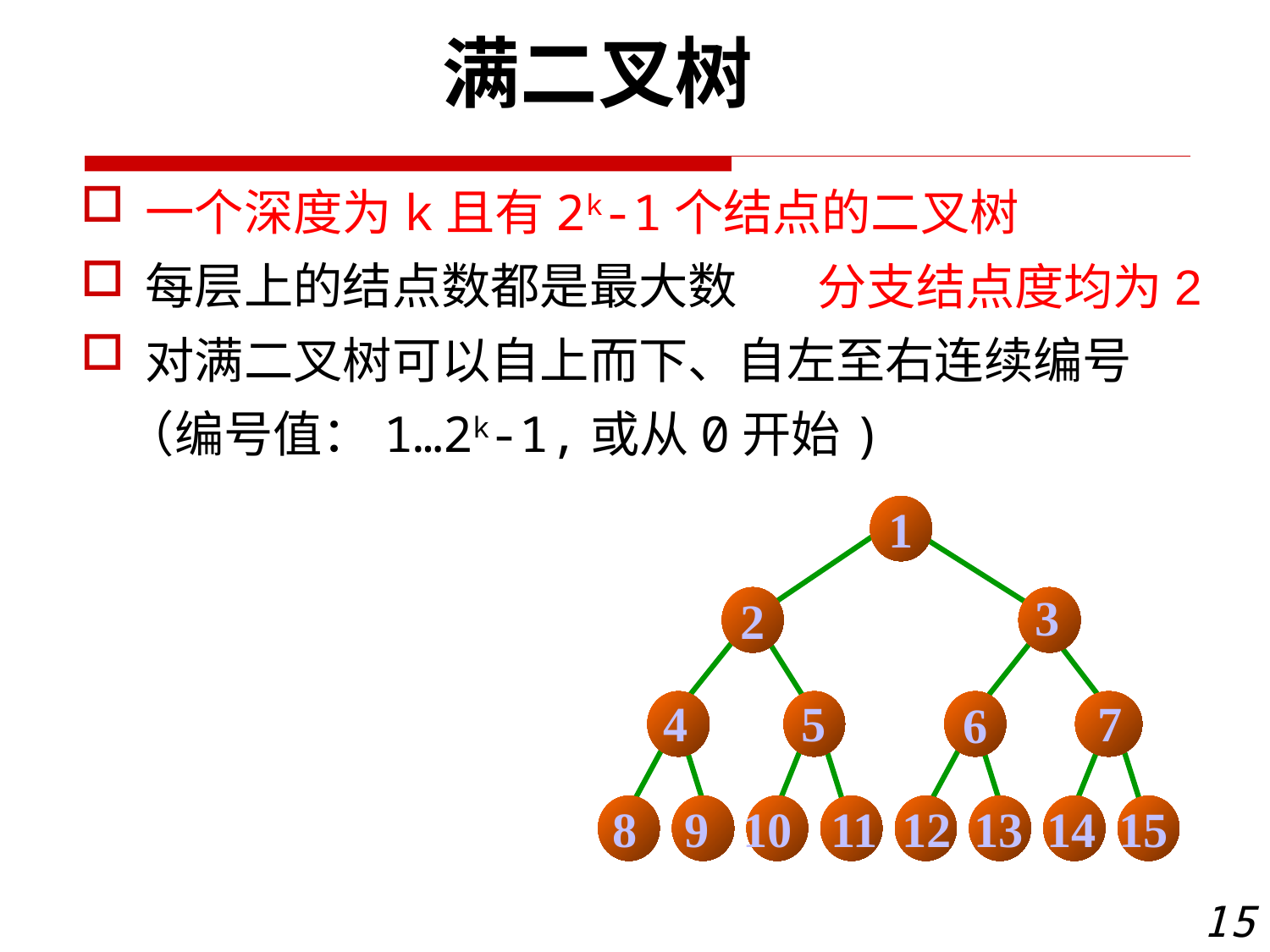

满二叉树
一个深度为k且有2k-1个结点的二叉树
每层上的结点数都是最大数
对满二叉树可以自上而下、自左至右连续编号
   （编号值：1…2k-1,或从0开始)
分支结点度均为2
1

3
2

4
5
7

6

8
9
10
11
12
13
14
15

15